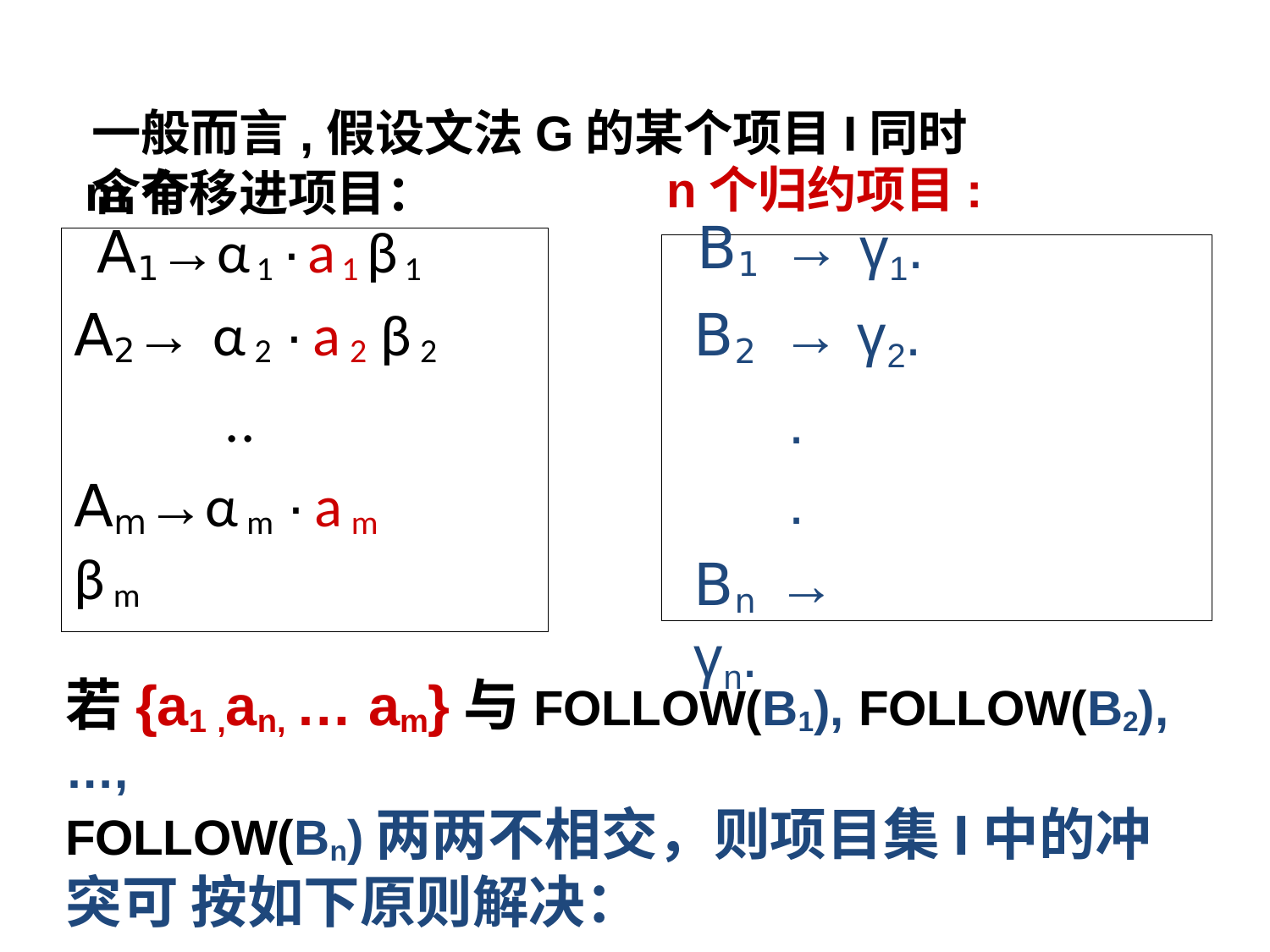

一般而言,假设文法G的某个项目I同时含有
n个归约项目:
B1	→ γ1.
m个移进项目：
A1→α1·a1β1

A2→ α2·a2β2
..
Am→αm·amβm
B2	→ γ2.
.
.
Bn  → γn.
若{a1 ,an, … am}与FOLLOW(B1), FOLLOW(B2),…,
FOLLOW(Bn)两两不相交，则项目集I中的冲突可 按如下原则解决：